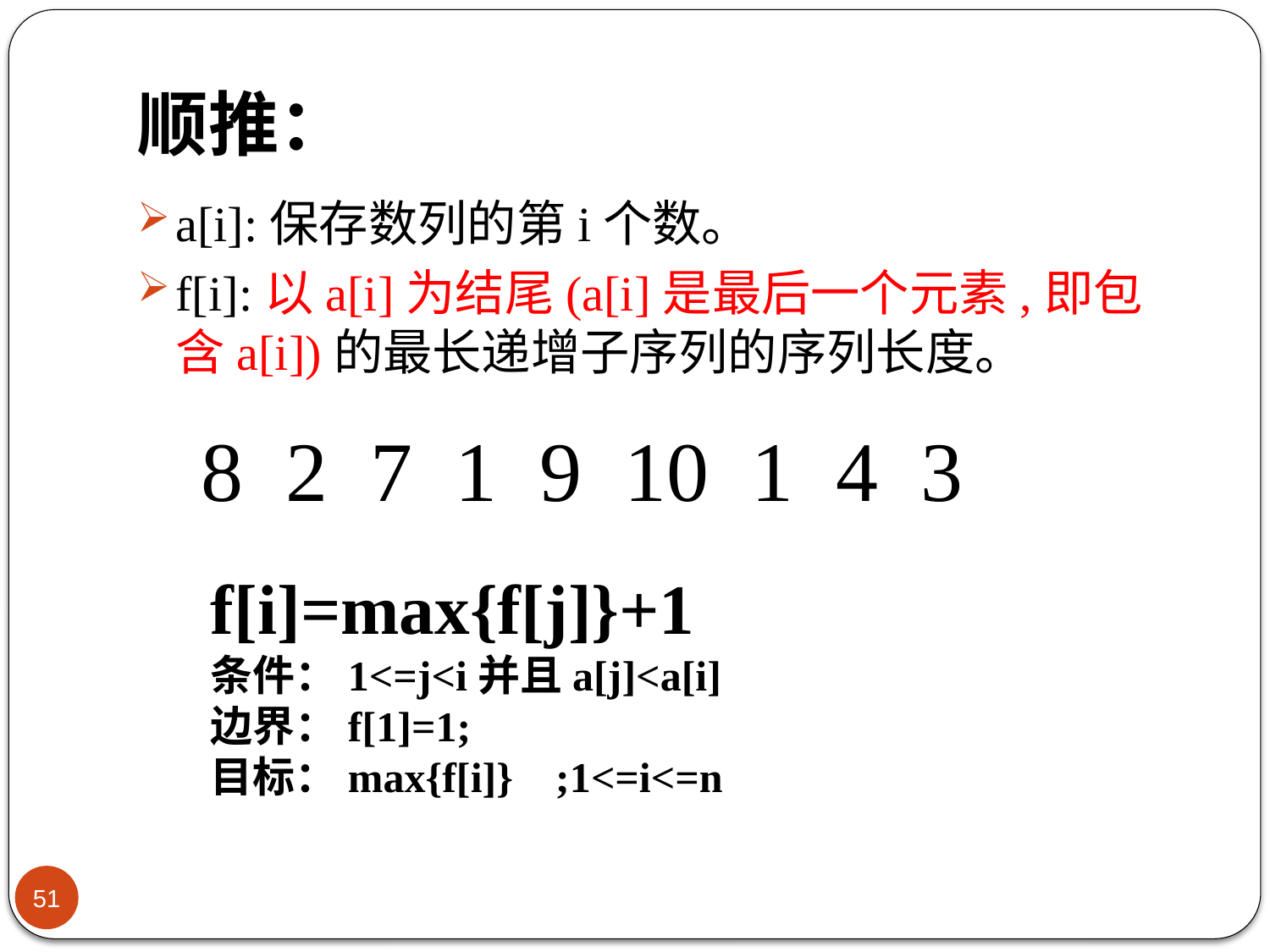

# 顺推：
a[i]:保存数列的第i个数。
f[i]:以a[i]为结尾(a[i]是最后一个元素,即包含a[i])的最长递增子序列的序列长度。

8  2  7  1  9  10  1  4  3
f[i]=max{f[j]}+1
条件：1<=j<i并且a[j]<a[i]
边界：f[1]=1;
目标：max{f[i]}    ;1<=i<=n
51